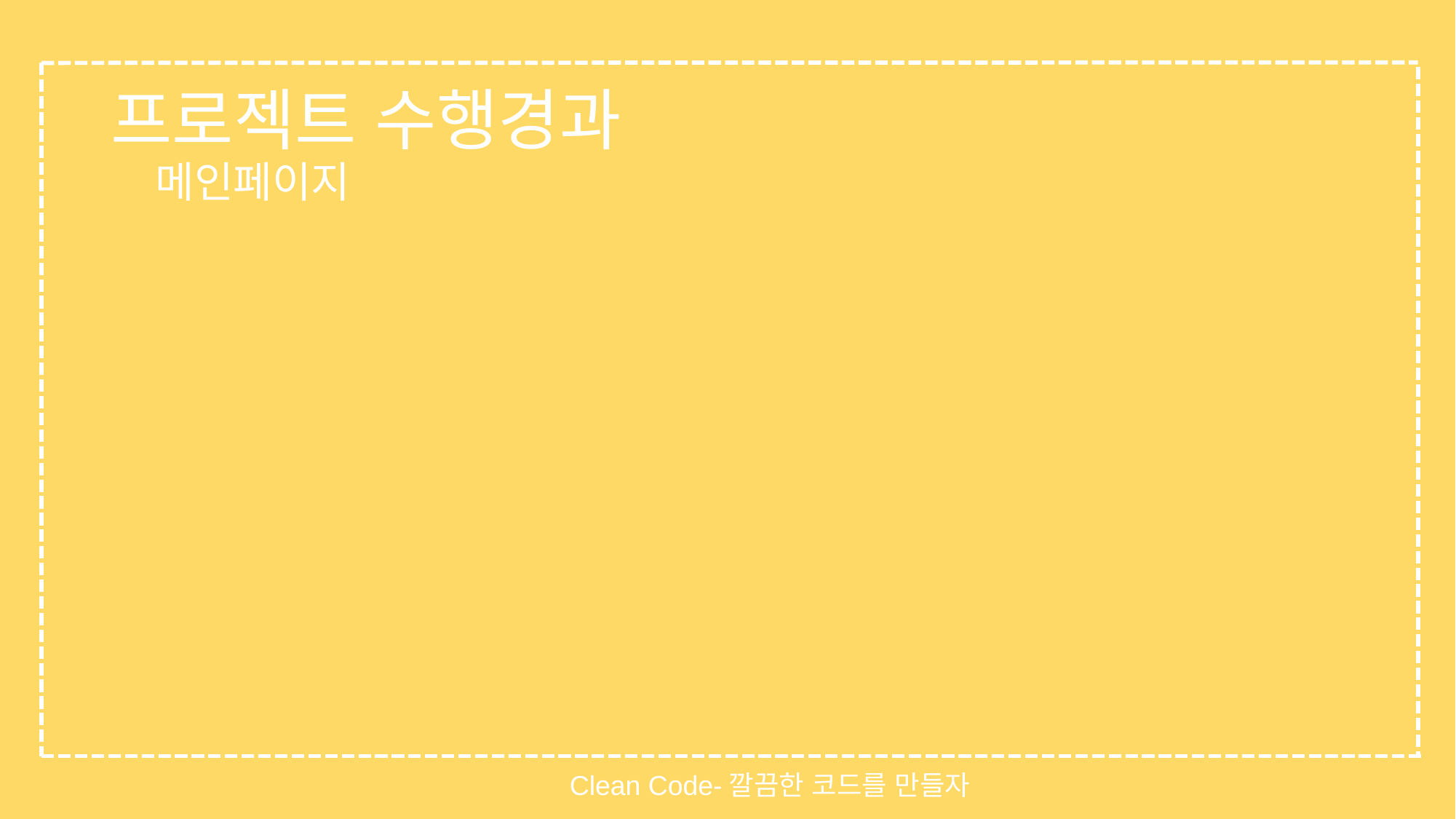

# 프로젝트 수행경과
메인페이지

Clean Code-깔끔한 코드를 만들자